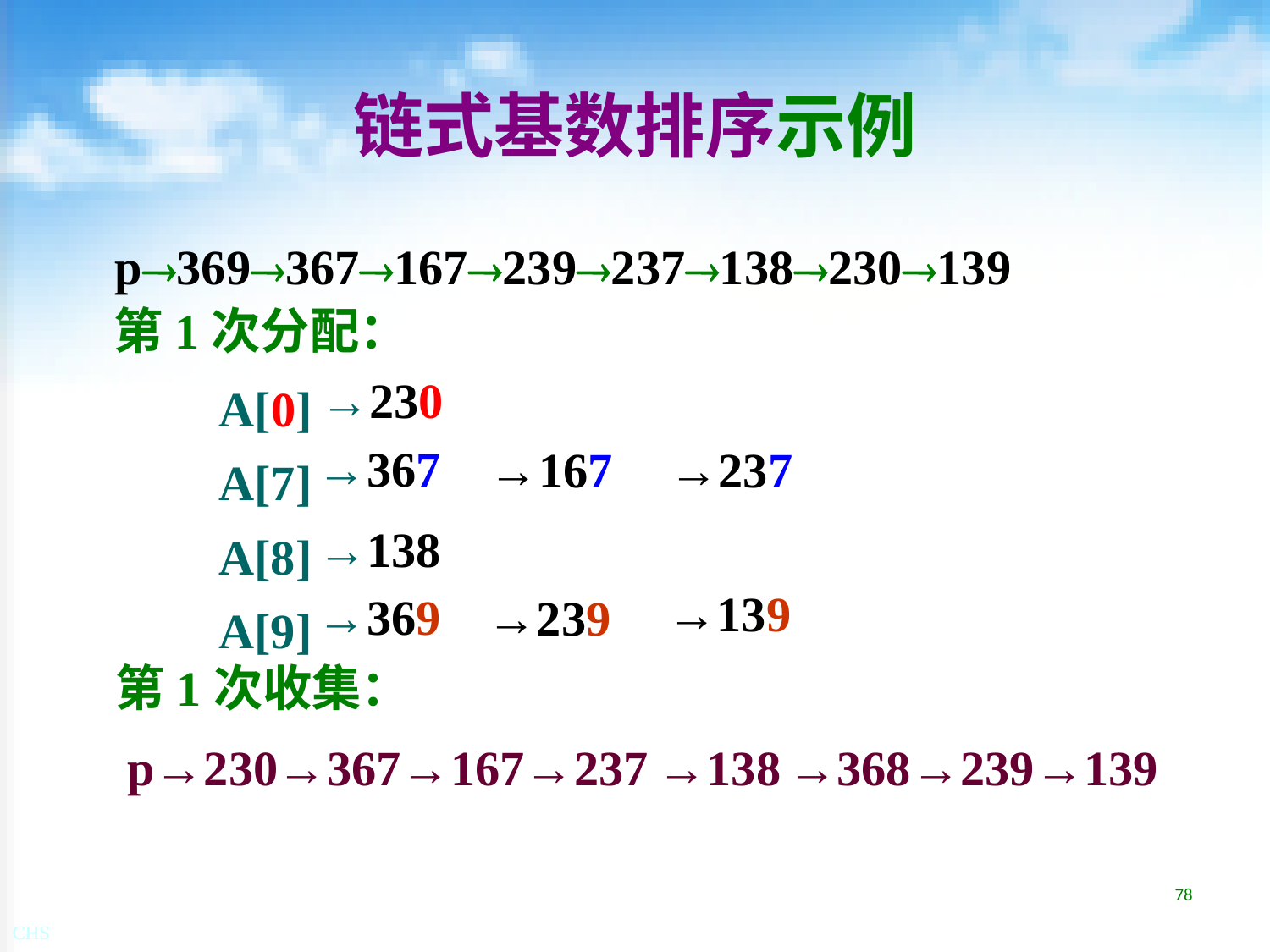

# 链式基数排序示例
p→369→367→167→239→237→138→230→139
第1次分配：
A[0]
A[7]
A[8]
A[9]
→230
→367
→167
→237
→138
→139
→369
→239
第1次收集：
p→230
→367→167→237
→138
→368→239→139
78